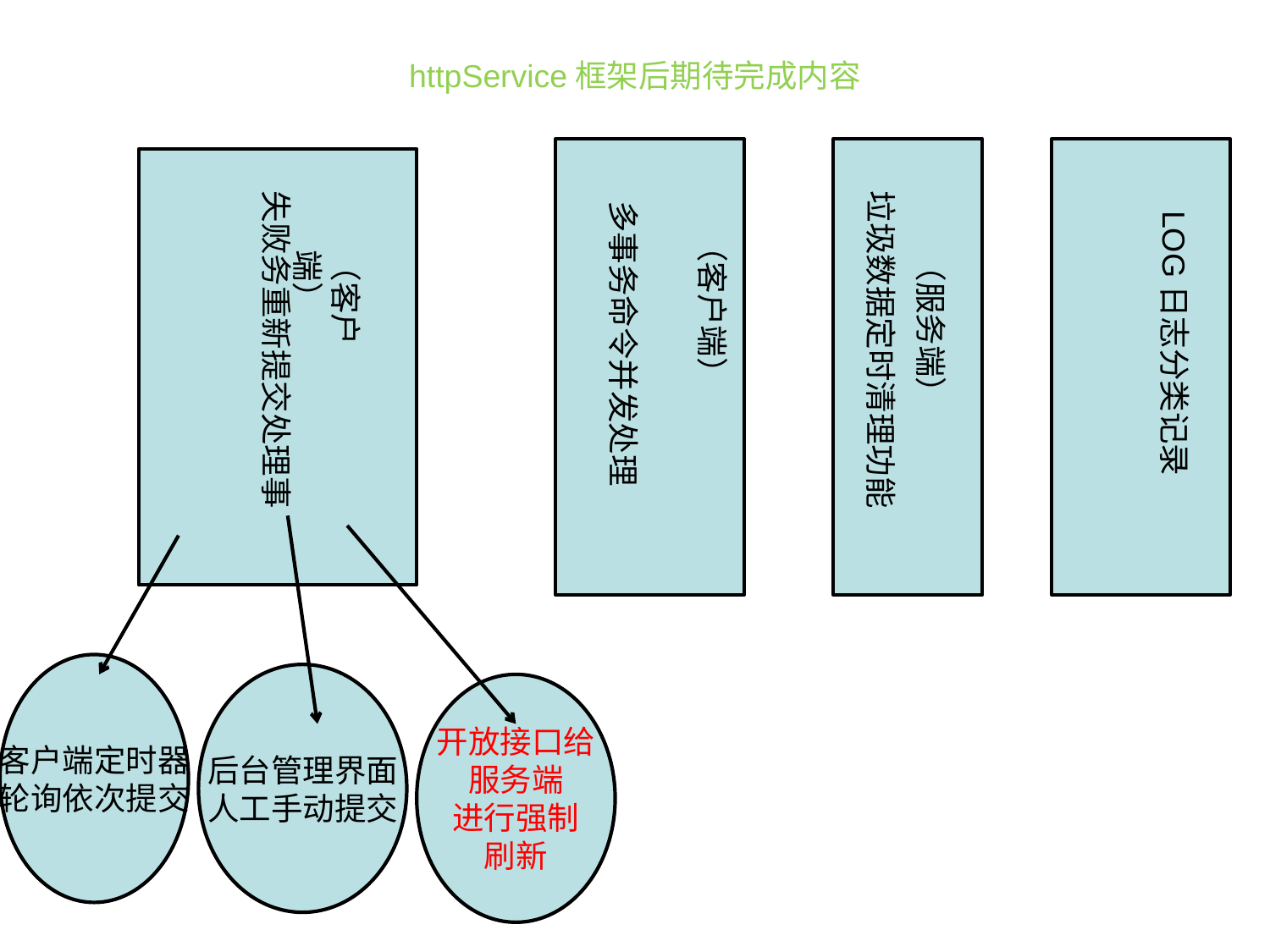

httpService框架后期待完成内容

失败务重新提交处理事
垃圾数据定时清理功能
多事务命令并发处理
LOG日志分类记录
（客户端）
（客户端）
（服务端）
客户端定时器
轮询依次提交
后台管理界面
人工手动提交
开放接口给
服务端
进行强制
刷新